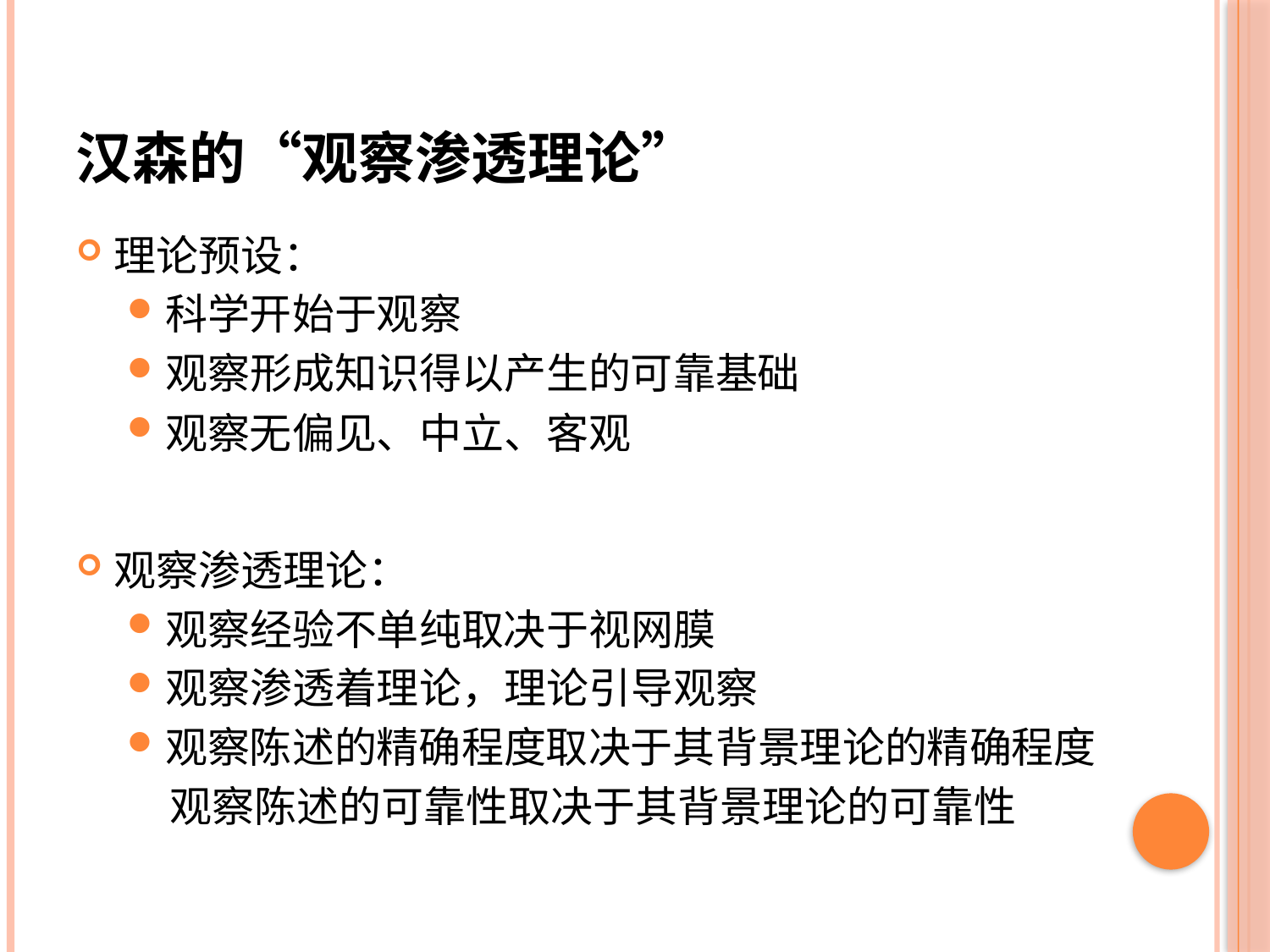

# 汉森的“观察渗透理论”
理论预设：
科学开始于观察
观察形成知识得以产生的可靠基础
观察无偏见、中立、客观

观察渗透理论：
观察经验不单纯取决于视网膜
观察渗透着理论，理论引导观察
观察陈述的精确程度取决于其背景理论的精确程度
　观察陈述的可靠性取决于其背景理论的可靠性